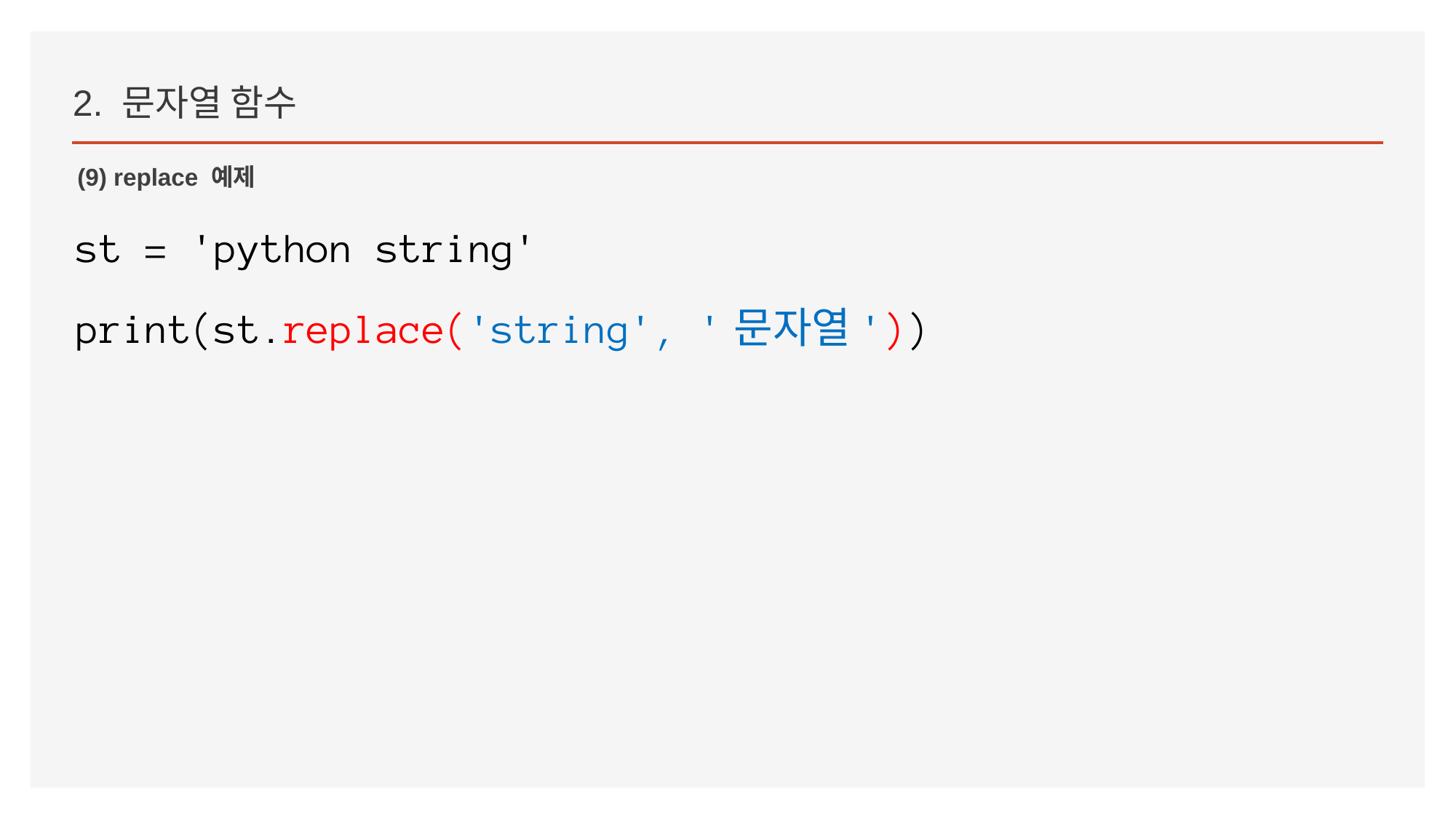

2. 문자열 함수
(9) replace 예제
st = 'python string'
print(st.replace('string', '문자열'))